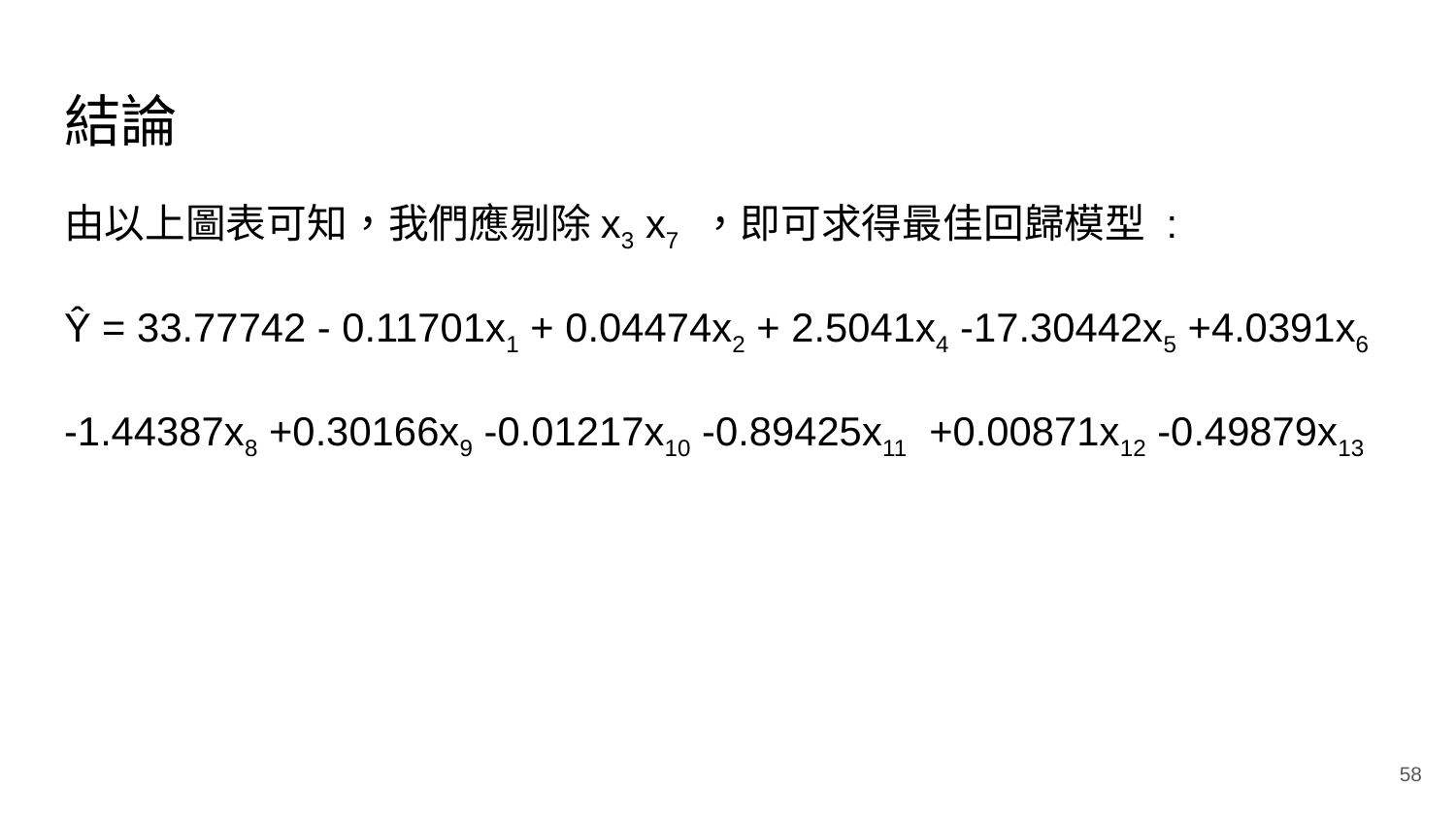

# 結論
由以上圖表可知，我們應剔除x3 x7 ，即可求得最佳回歸模型 :

Ŷ = 33.77742 - 0.11701x1 + 0.04474x2 + 2.5041x4 -17.30442x5 +4.0391x6

-1.44387x8 +0.30166x9 -0.01217x10 -0.89425x11  +0.00871x12 -0.49879x13
58